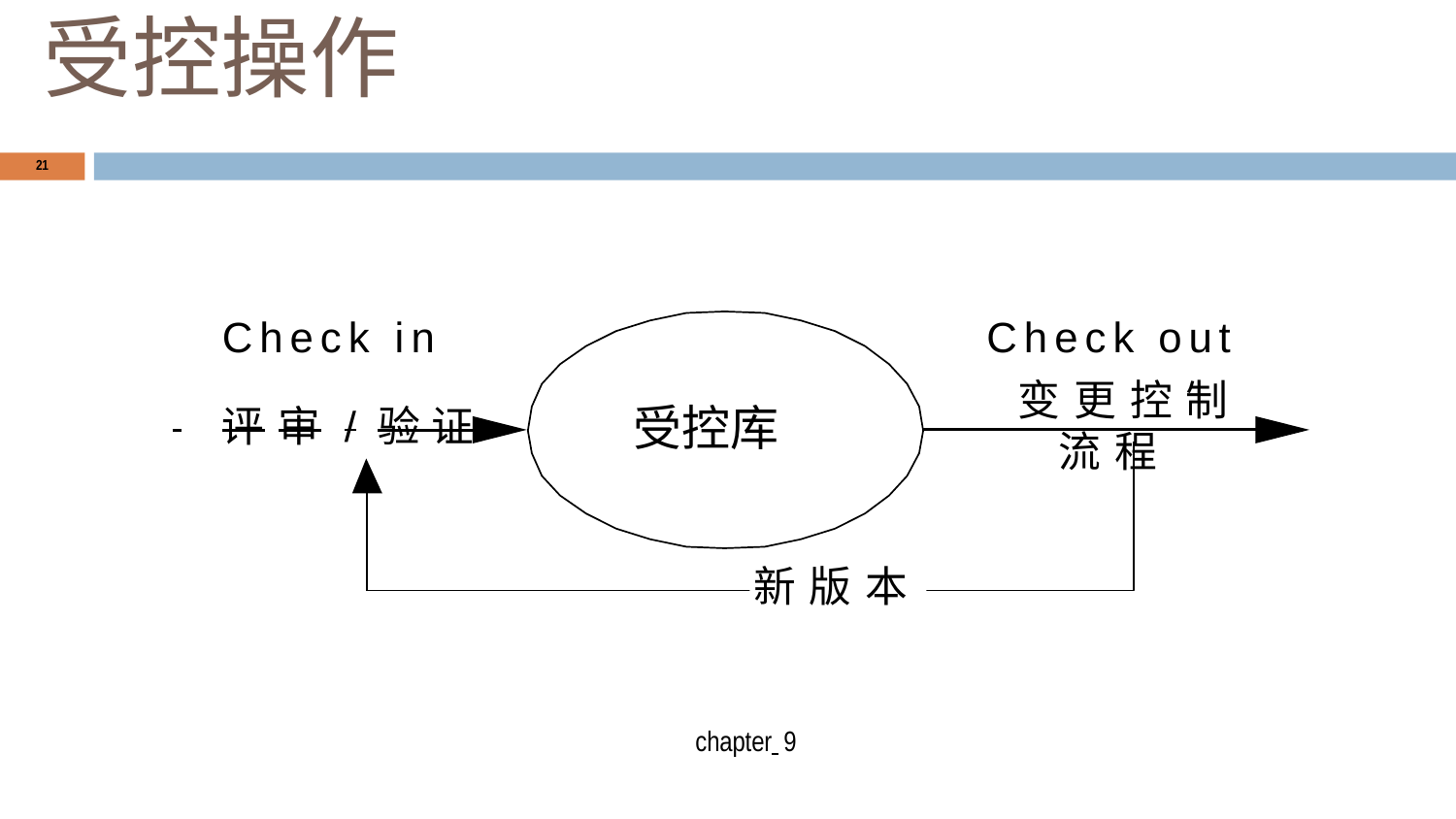

# 受控操作
21
Check out
变更控制
Check in
 	评审/验证

受控库

流程

新版本

chapter 9